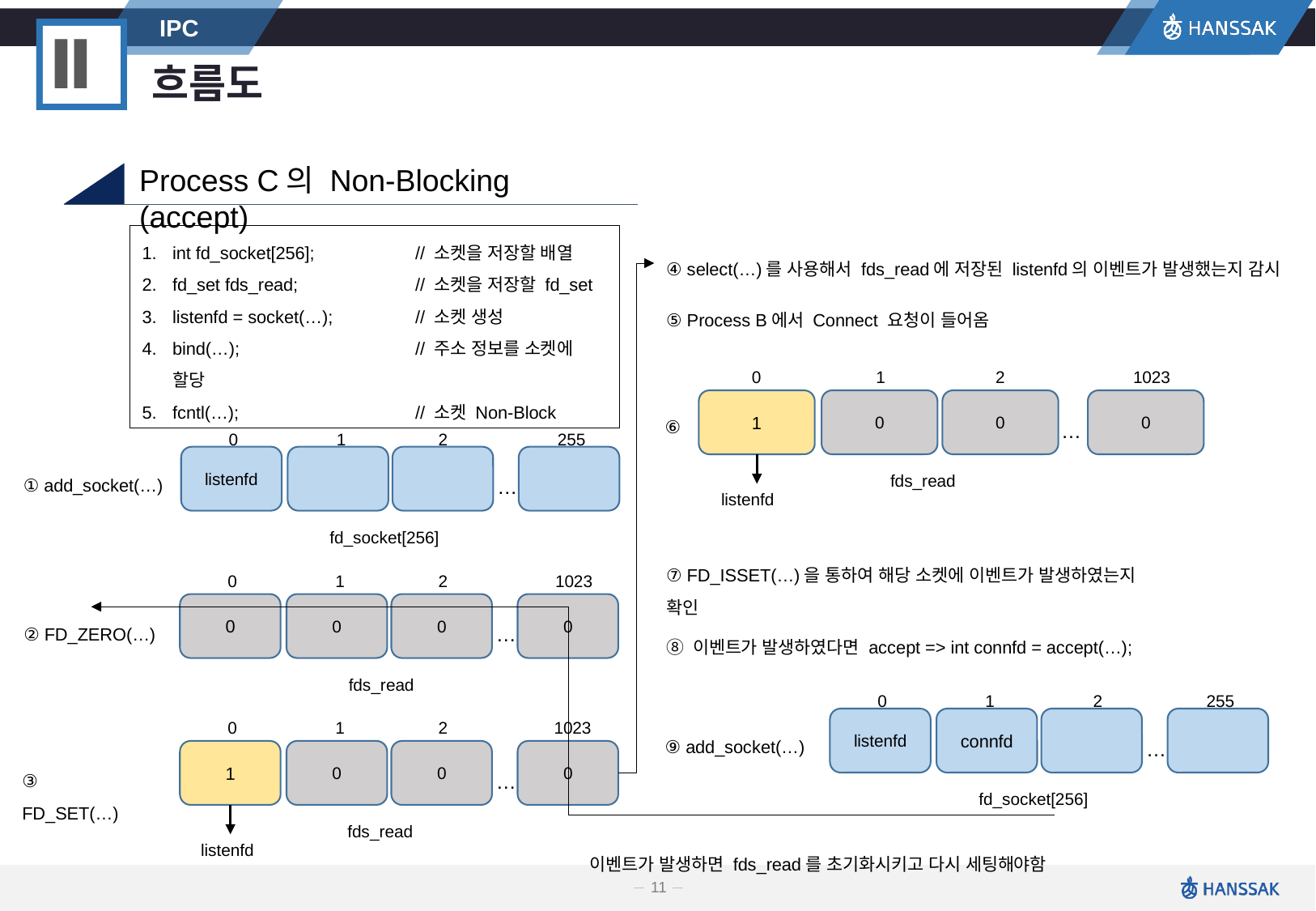

IPC

Ⅱ
흐름도

Process C의 Non-Blocking (accept)
int fd_socket[256];	// 소켓을 저장할 배열
fd_set fds_read;	// 소켓을 저장할 fd_set
listenfd = socket(…);	// 소켓 생성
bind(…);		// 주소 정보를 소켓에 할당
fcntl(…);		// 소켓 Non-Block
④ select(…)를 사용해서 fds_read에 저장된 listenfd의 이벤트가 발생했는지 감시
⑤ Process B에서 Connect 요청이 들어옴
0
1
2
1023
1
0
0
0
…
fds_read
listenfd
⑥
0
1
2
255
listenfd

…
① add_socket(…)
fd_socket[256]
⑦ FD_ISSET(…)을 통하여 해당 소켓에 이벤트가 발생하였는지 확인
0
1
2
1023
0
0
0
0
…
fds_read
② FD_ZERO(…)
⑧ 이벤트가 발생하였다면 accept => int connfd = accept(…);
0
1
2
255
listenfd
connfd

…
⑨ add_socket(…)
fd_socket[256]
0
1
2
1023
1
0
0
0
…
fds_read
listenfd
③ FD_SET(…)
이벤트가 발생하면 fds_read를 초기화시키고 다시 세팅해야함